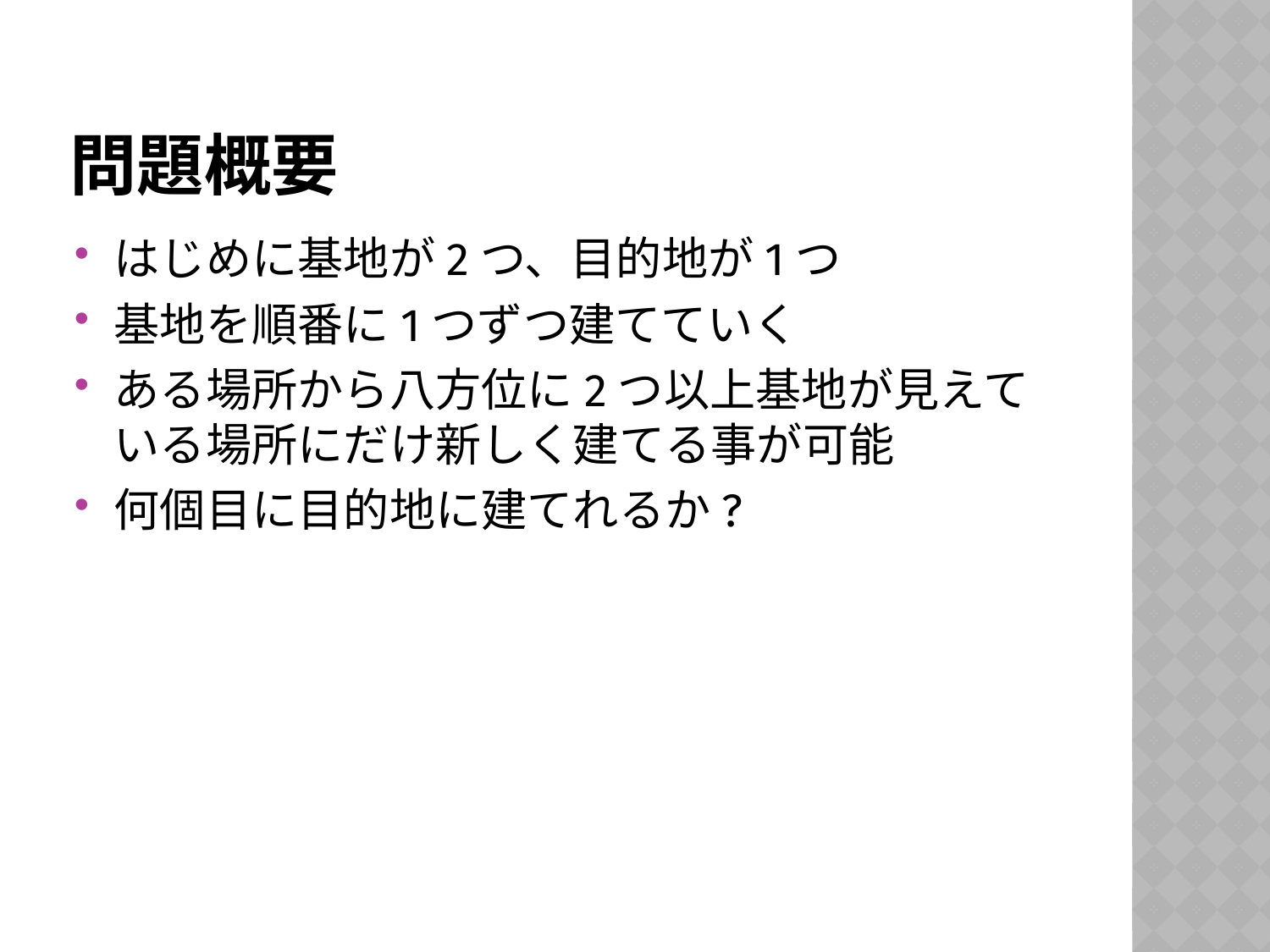

# 問題概要
はじめに基地が2つ、目的地が1つ
基地を順番に1つずつ建てていく
ある場所から八方位に2つ以上基地が見えている場所にだけ新しく建てる事が可能
何個目に目的地に建てれるか?